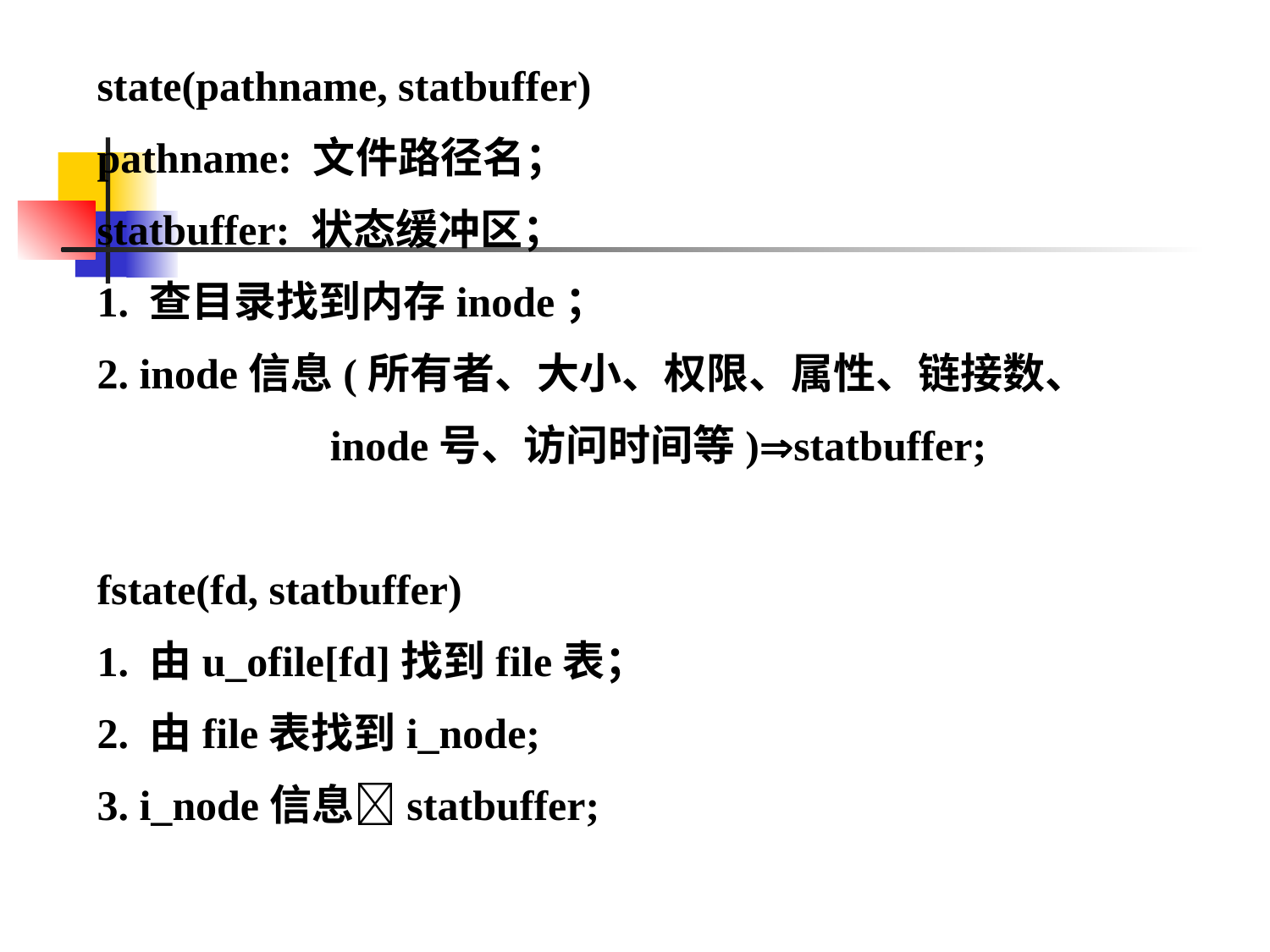

state(pathname, statbuffer)
pathname: 文件路径名；
statbuffer: 状态缓冲区；
1. 查目录找到内存inode；
2. inode信息(所有者、大小、权限、属性、链接数、
                      inode号、访问时间等)⇒statbuffer;

fstate(fd, statbuffer)
1. 由u_ofile[fd]找到file表；
2. 由file表找到i_node;
3. i_node信息⇒statbuffer;